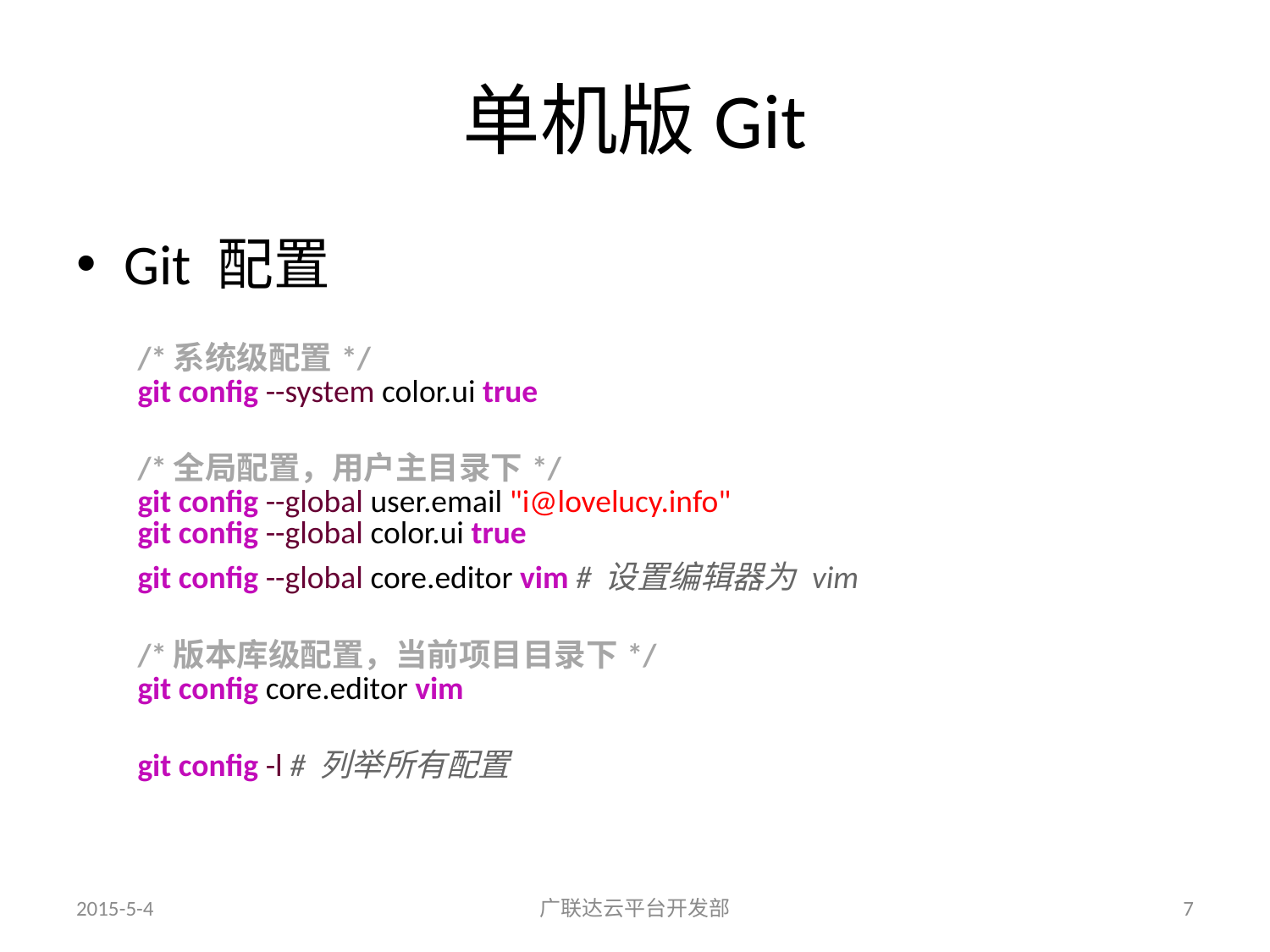

# 单机版Git
Git 配置

| /\*系统级配置\*/ git config --system color.ui true /\*全局配置，用户主目录下\*/ git config --global user.email "i@lovelucy.info" git config --global color.ui true git config --global core.editor vim # 设置编辑器为 vim /\*版本库级配置，当前项目目录下\*/ git config core.editor vim git config -l # 列举所有配置 |
| --- |
2015-5-4
广联达云平台开发部
7